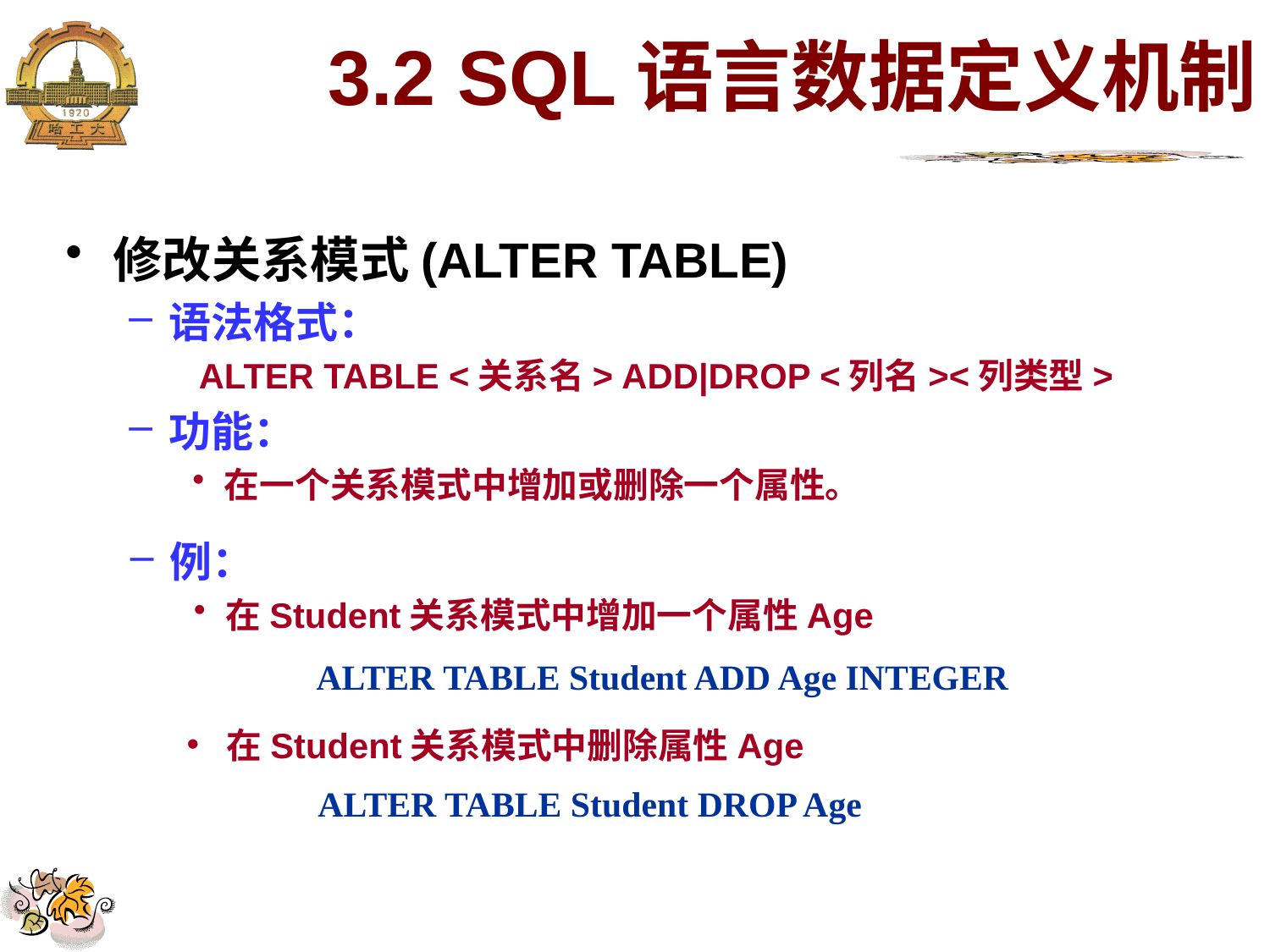

# 3.2 SQL语言数据定义机制
修改关系模式(ALTER TABLE)
语法格式：
ALTER TABLE <关系名> ADD|DROP <列名><列类型>
功能：
在一个关系模式中增加或删除一个属性。

例：
在Student关系模式中增加一个属性Age

    ALTER TABLE Student ADD Age INTEGER
在Student关系模式中删除属性Age
ALTER TABLE Student DROP Age